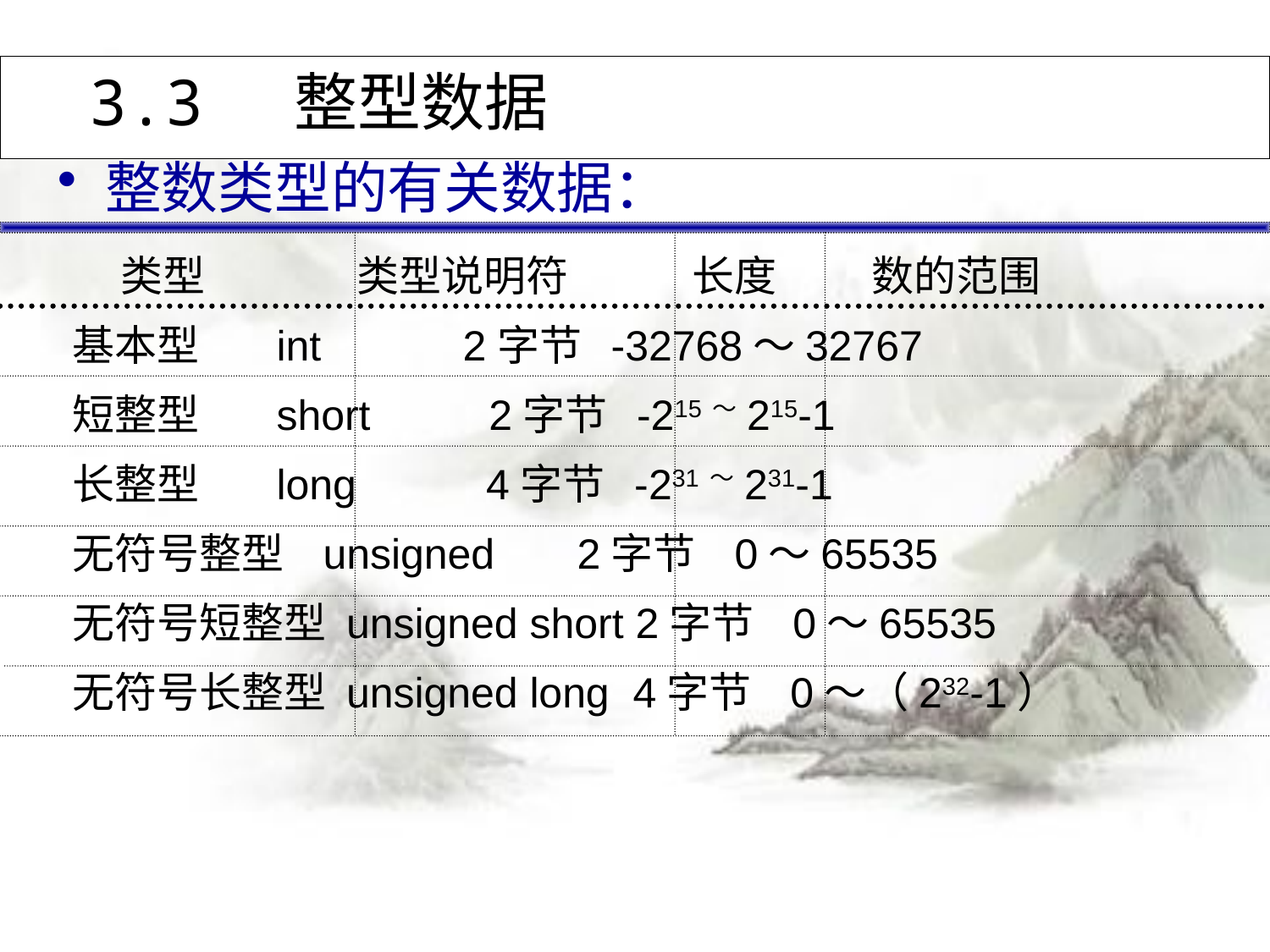

# 3.3  整型数据
整数类型的有关数据：

        类型                类型说明符             长度          数的范围
   基本型       int            2字节  -32768～32767
   短整型       short          2字节  -215～215-1
   长整型       long           4字节  -231～231-1
   无符号整型   unsigned       2字节   0～65535
   无符号短整型 unsigned short 2字节   0～65535
   无符号长整型 unsigned long  4字节   0～（232-1）